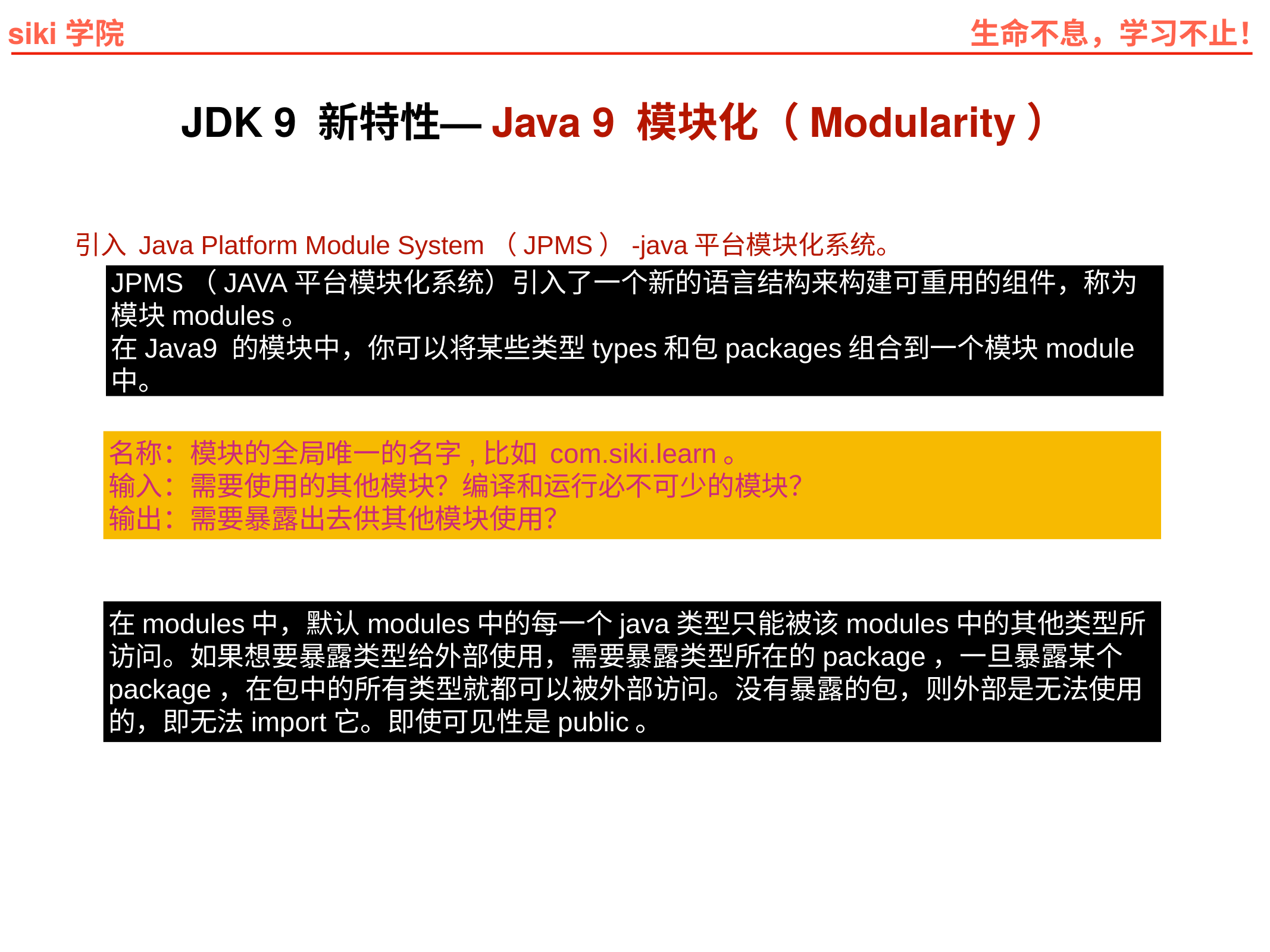

JDK 9 新特性—Java 9 模块化（Modularity）
引入 Java Platform Module System（JPMS）-java平台模块化系统。
JPMS（JAVA平台模块化系统）引入了一个新的语言结构来构建可重用的组件，称为模块modules。
在Java9 的模块中，你可以将某些类型types和包packages组合到一个模块module中。
名称：模块的全局唯一的名字,比如 com.siki.learn。
输入：需要使用的其他模块？编译和运行必不可少的模块？
输出：需要暴露出去供其他模块使用？
在modules中，默认modules中的每一个java类型只能被该modules中的其他类型所访问。如果想要暴露类型给外部使用，需要暴露类型所在的package，一旦暴露某个package，在包中的所有类型就都可以被外部访问。没有暴露的包，则外部是无法使用的，即无法import它。即使可见性是public。